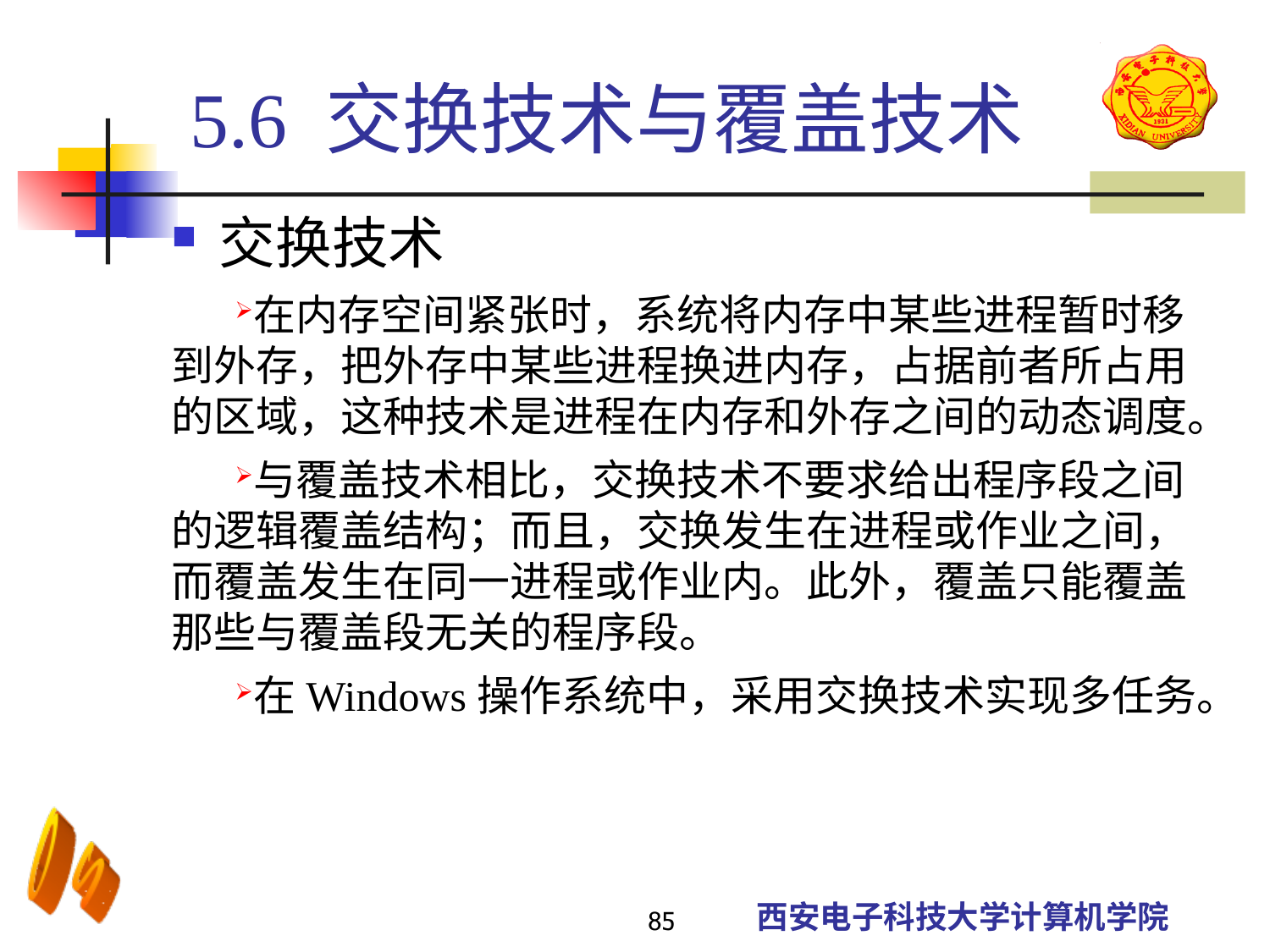

5.6 交换技术与覆盖技术
交换技术
在内存空间紧张时，系统将内存中某些进程暂时移到外存，把外存中某些进程换进内存，占据前者所占用的区域，这种技术是进程在内存和外存之间的动态调度。
与覆盖技术相比，交换技术不要求给出程序段之间的逻辑覆盖结构；而且，交换发生在进程或作业之间，而覆盖发生在同一进程或作业内。此外，覆盖只能覆盖那些与覆盖段无关的程序段。
在Windows操作系统中，采用交换技术实现多任务。
85